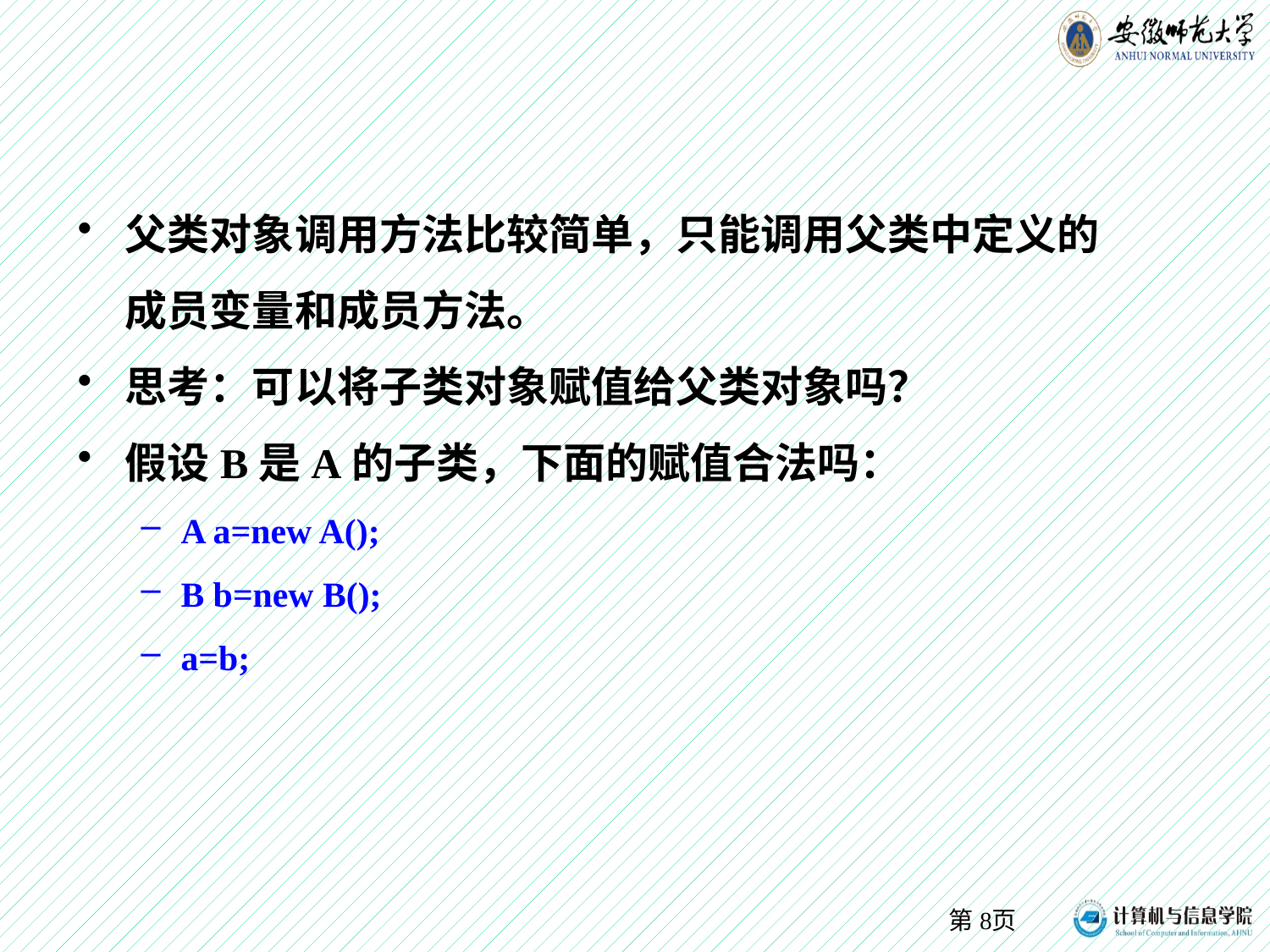

父类对象调用方法比较简单，只能调用父类中定义的成员变量和成员方法。
思考：可以将子类对象赋值给父类对象吗？
假设B是A的子类，下面的赋值合法吗：
A a=new A();
B b=new B();
a=b;
第8页